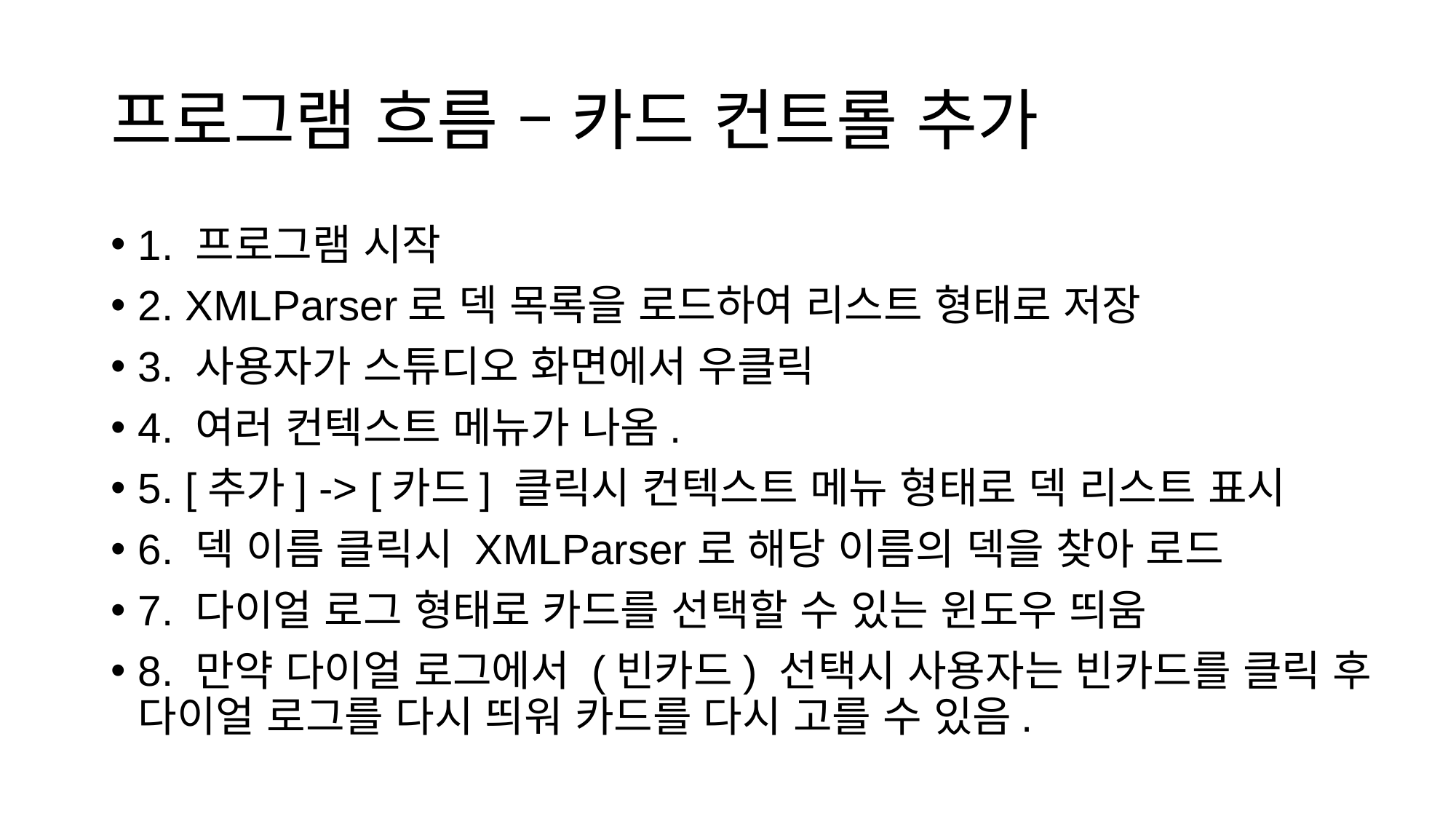

# 프로그램 흐름 – 카드 컨트롤 추가
1. 프로그램 시작
2. XMLParser로 덱 목록을 로드하여 리스트 형태로 저장
3. 사용자가 스튜디오 화면에서 우클릭
4. 여러 컨텍스트 메뉴가 나옴.
5. [추가] -> [카드] 클릭시 컨텍스트 메뉴 형태로 덱 리스트 표시
6. 덱 이름 클릭시 XMLParser로 해당 이름의 덱을 찾아 로드
7. 다이얼 로그 형태로 카드를 선택할 수 있는 윈도우 띄움
8. 만약 다이얼 로그에서 (빈카드) 선택시 사용자는 빈카드를 클릭 후 다이얼 로그를 다시 띄워 카드를 다시 고를 수 있음.